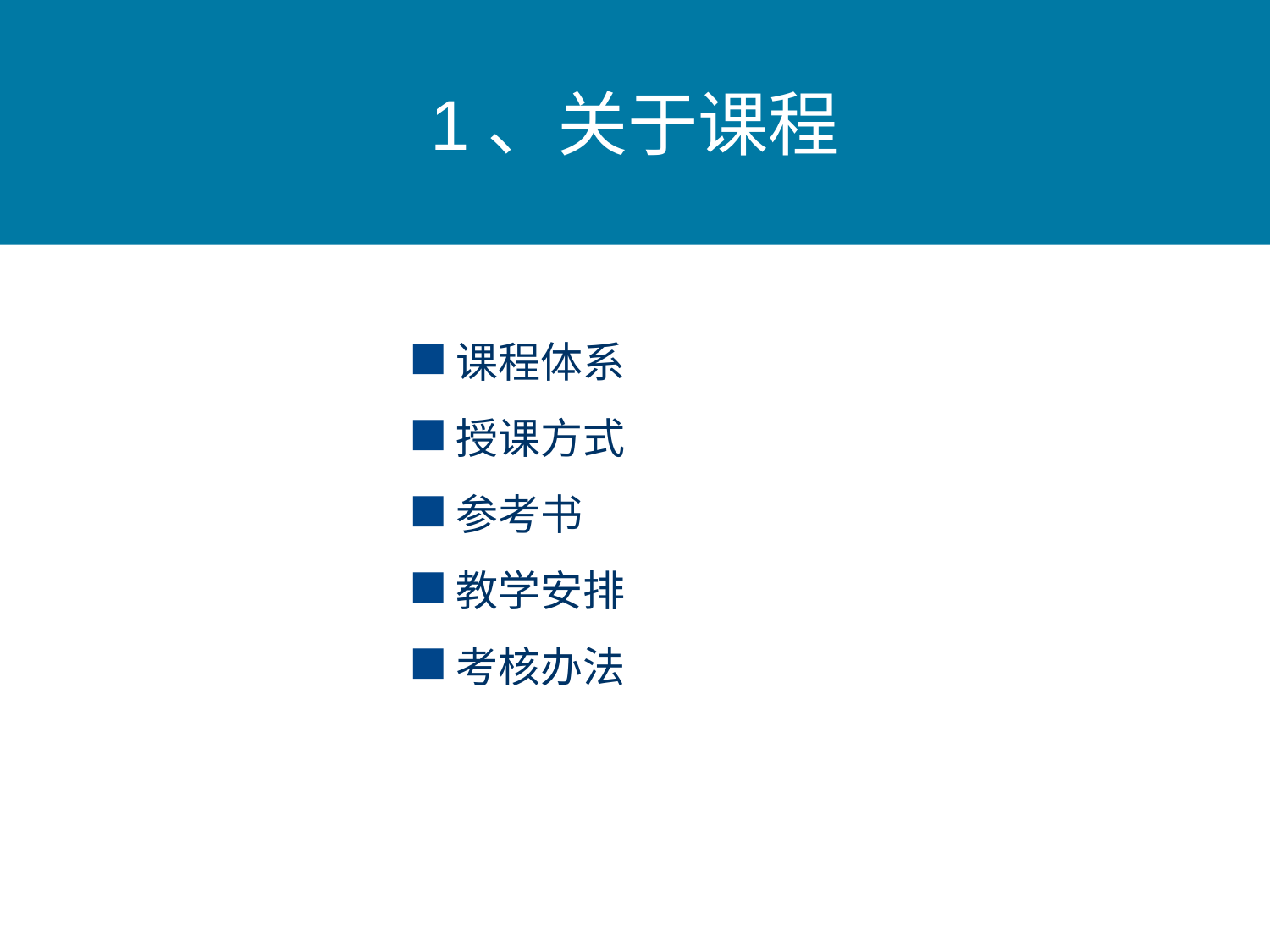

# 1、关于课程
课程体系
授课方式
参考书
教学安排
考核办法